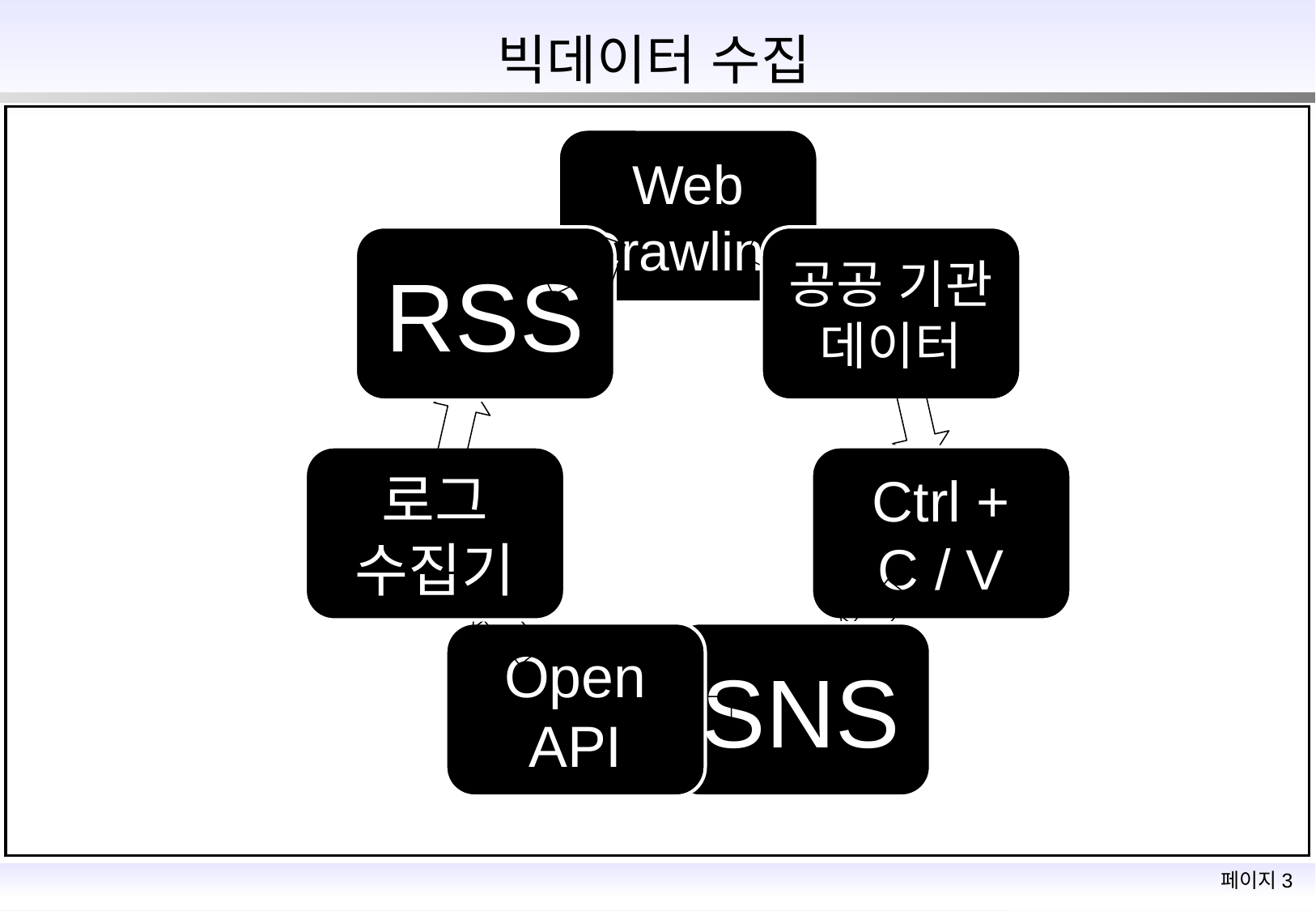

# 빅데이터 수집
Web Crawling
공공 기관 데이터
Ctrl + C / V
SNS
Open API
로그 수집기
RSS